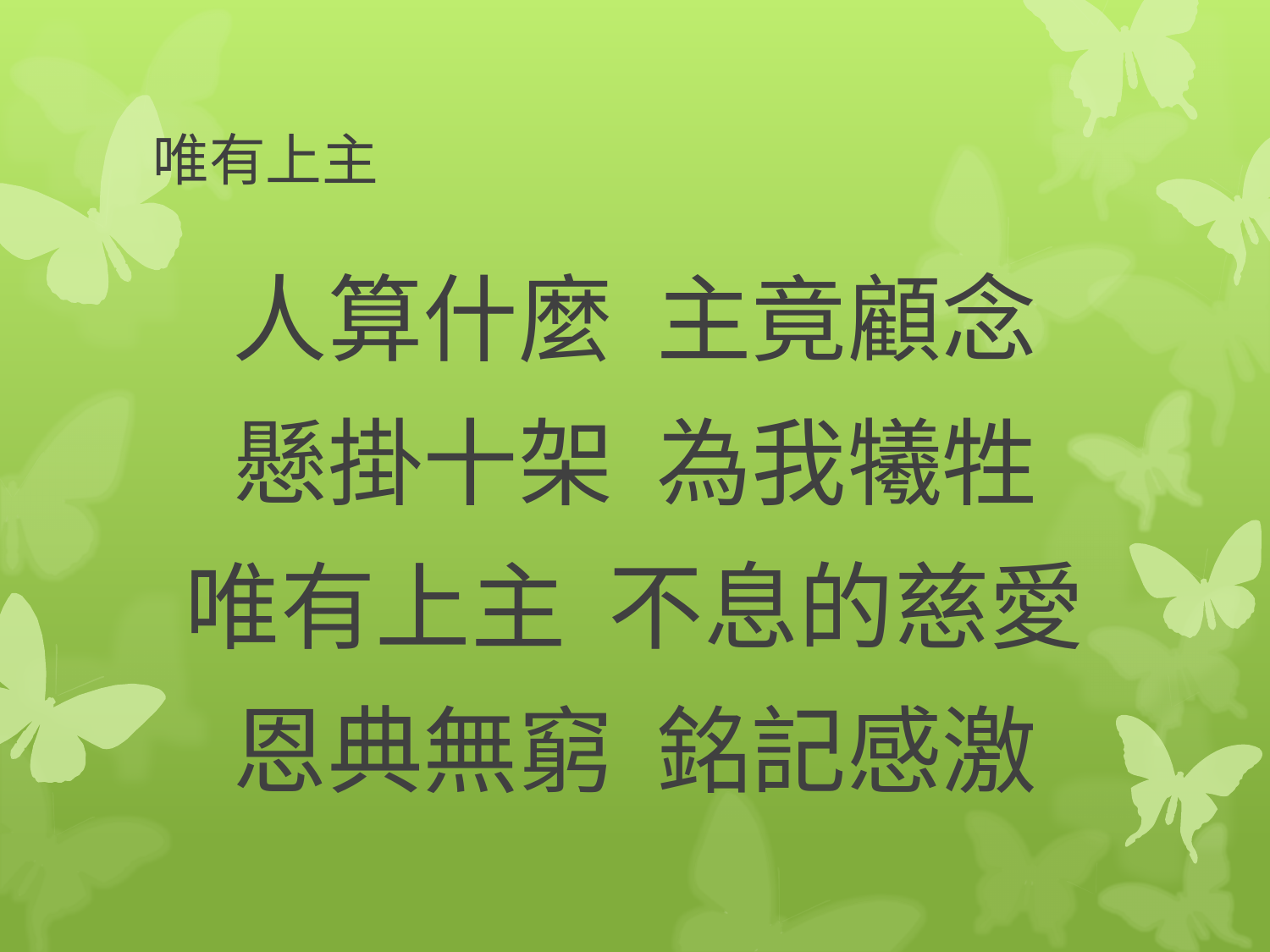

# 唯有上主
人算什麼  主竟顧念
懸掛十架  為我犧牲
唯有上主  不息的慈愛
恩典無窮  銘記感激